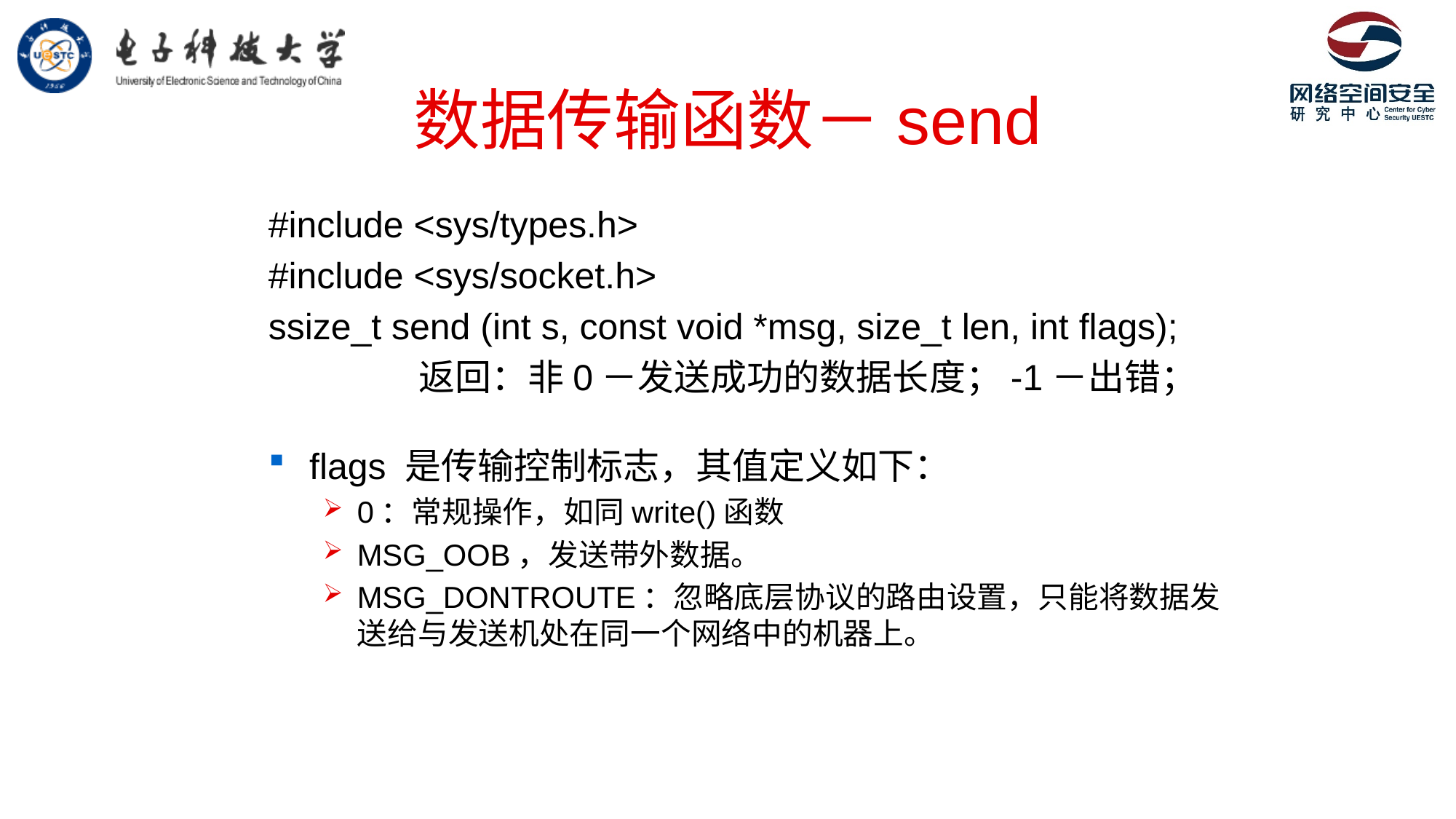

# 数据传输函数－send
#include <sys/types.h>
#include <sys/socket.h>
ssize_t send (int s, const void *msg, size_t len, int flags);
		返回：非0－发送成功的数据长度；-1－出错；

flags 是传输控制标志，其值定义如下：
0：常规操作，如同write()函数
MSG_OOB，发送带外数据。
MSG_DONTROUTE：忽略底层协议的路由设置，只能将数据发送给与发送机处在同一个网络中的机器上。